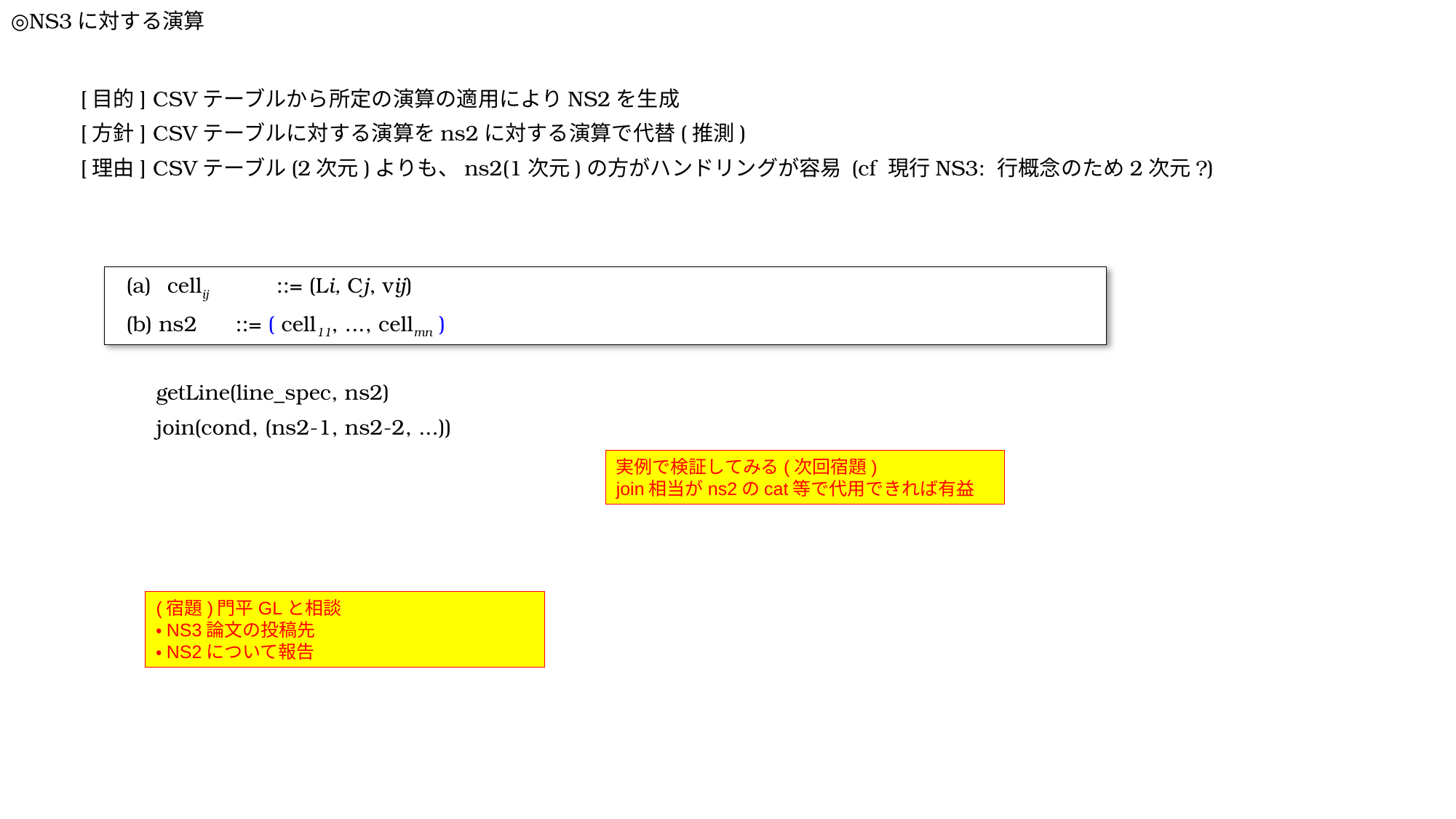

◎NS3に対する演算
[目的] CSVテーブルから所定の演算の適用によりNS2を生成
[方針] CSVテーブルに対する演算をns2に対する演算で代替(推測)
[理由] CSVテーブル(2次元)よりも、ns2(1次元)の方がハンドリングが容易 (cf 現行NS3: 行概念のため2次元?)
cellij 	::= (Li, Cj, vij)
(b) ns2	::= ( cell11, ..., cellmn )
getLine(line_spec, ns2)
join(cond, (ns2-1, ns2-2, ...))
実例で検証してみる(次回宿題)
join相当がns2のcat等で代用できれば有益
(宿題)門平GLと相談
・NS3論文の投稿先
・NS2について報告